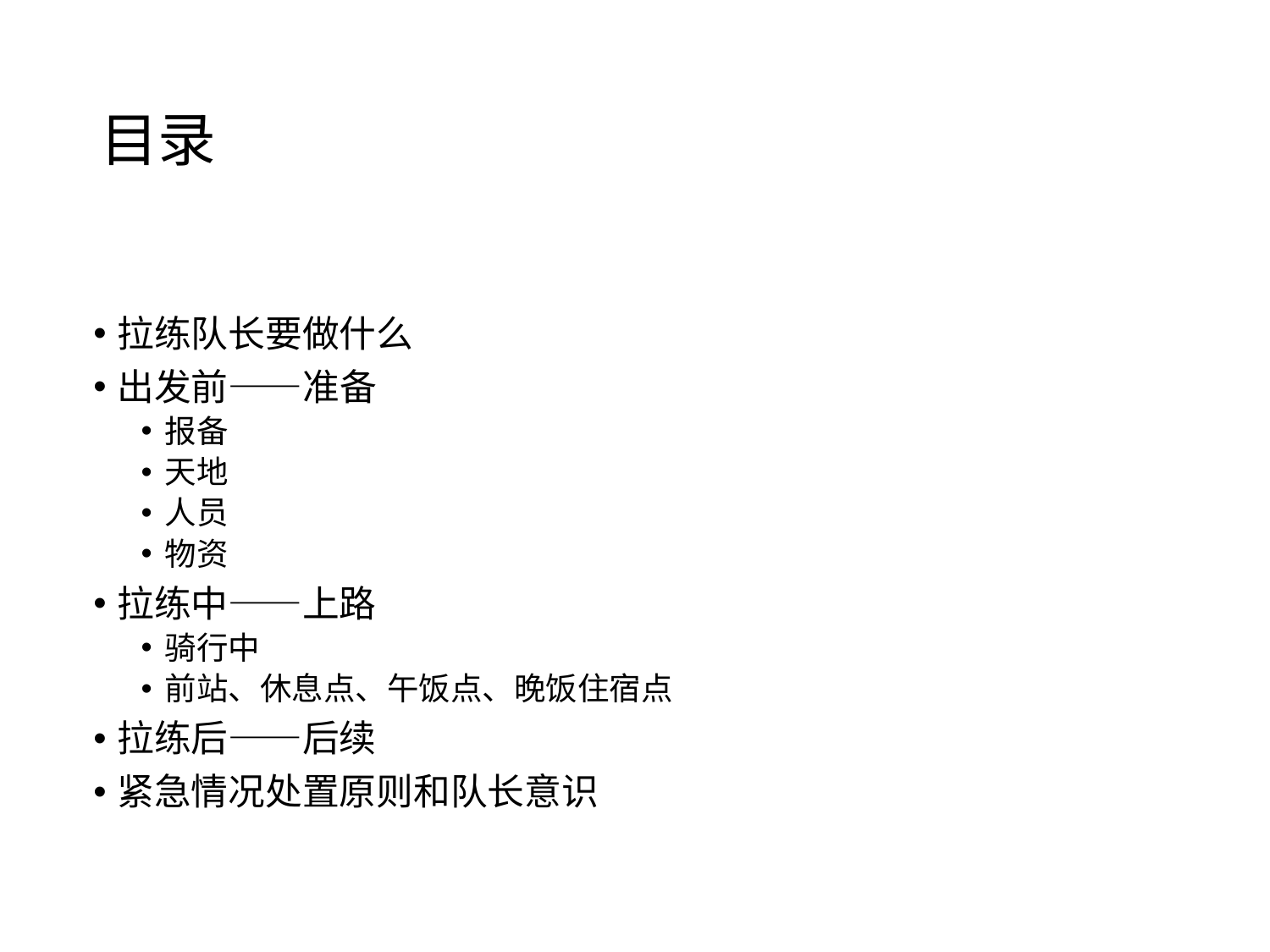

# 目录
拉练队长要做什么
出发前——准备
报备
天地
人员
物资
拉练中——上路
骑行中
前站、休息点、午饭点、晚饭住宿点
拉练后——后续
紧急情况处置原则和队长意识